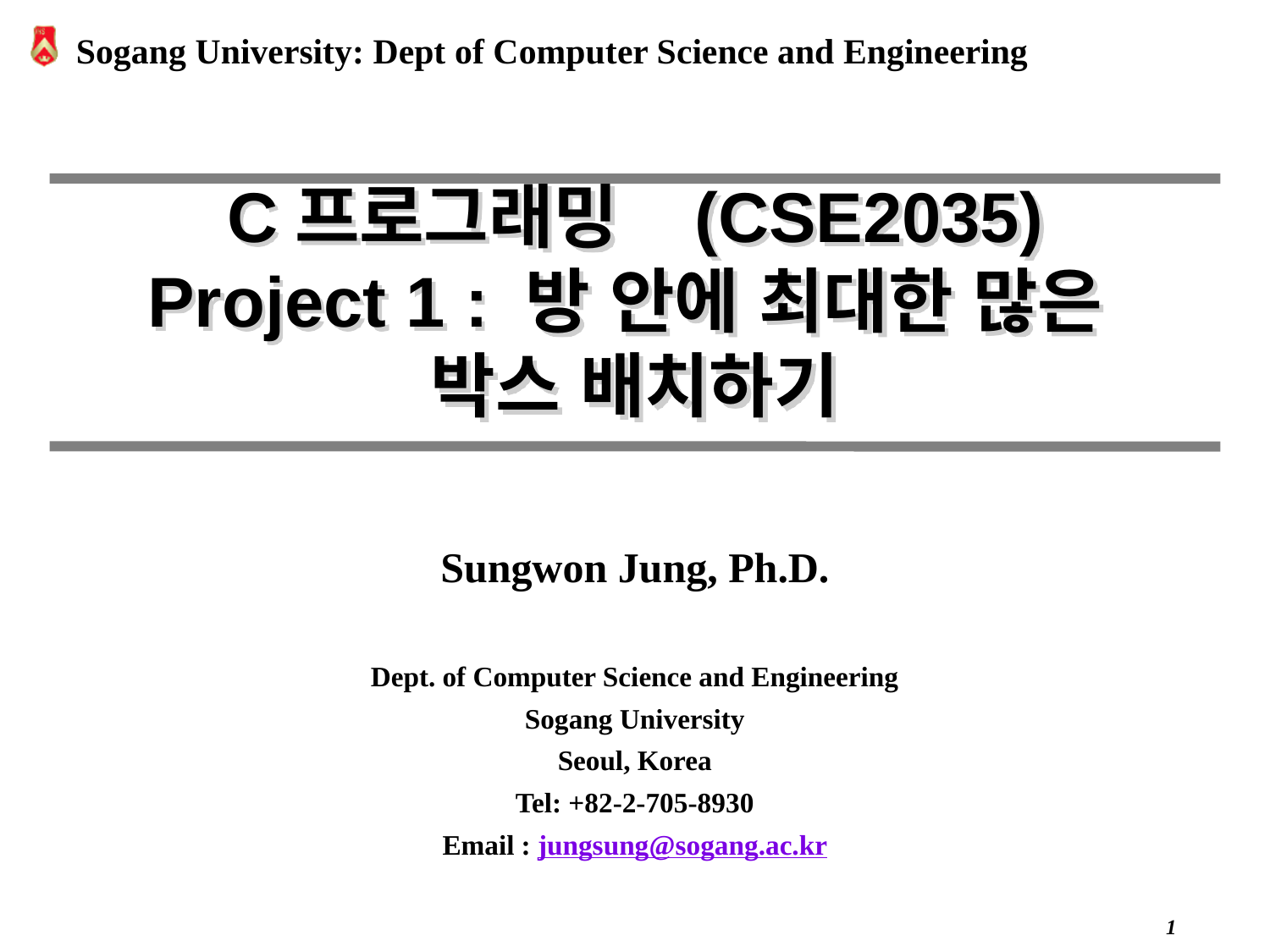

C프로그래밍   (CSE2035)
Project 1 : 방 안에 최대한 많은
박스 배치하기
Sungwon Jung, Ph.D.

Dept. of Computer Science and Engineering
Sogang University
Seoul, Korea
Tel: +82-2-705-8930
Email : jungsung@sogang.ac.kr

 1